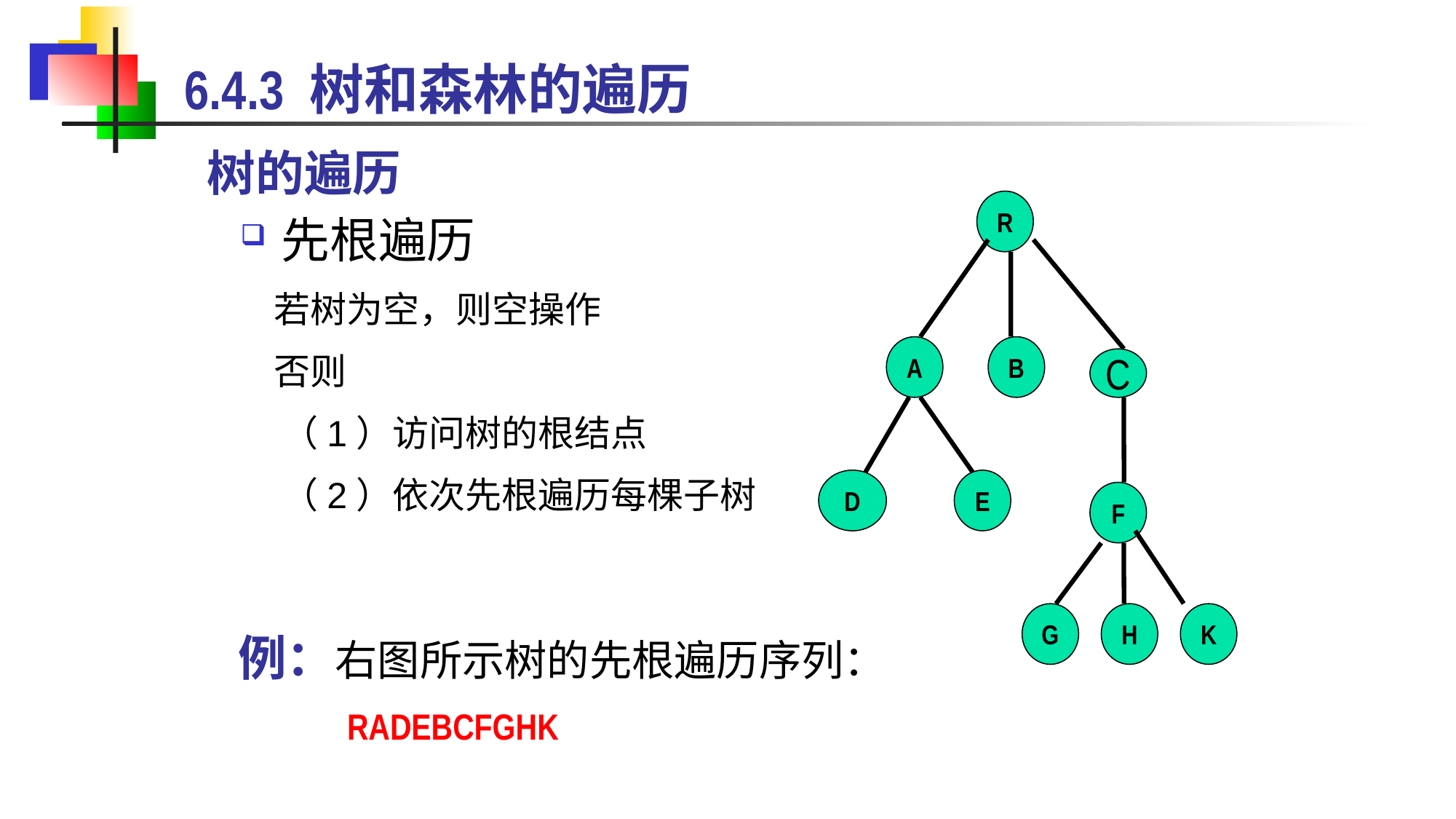

# 6.4.3 树和森林的遍历
树的遍历
R

A
B
C

D
E
F

G
H
K
先根遍历
   若树为空，则空操作
   否则
    （1）访问树的根结点
    （2）依次先根遍历每棵子树
例：右图所示树的先根遍历序列：
	RADEBCFGHK